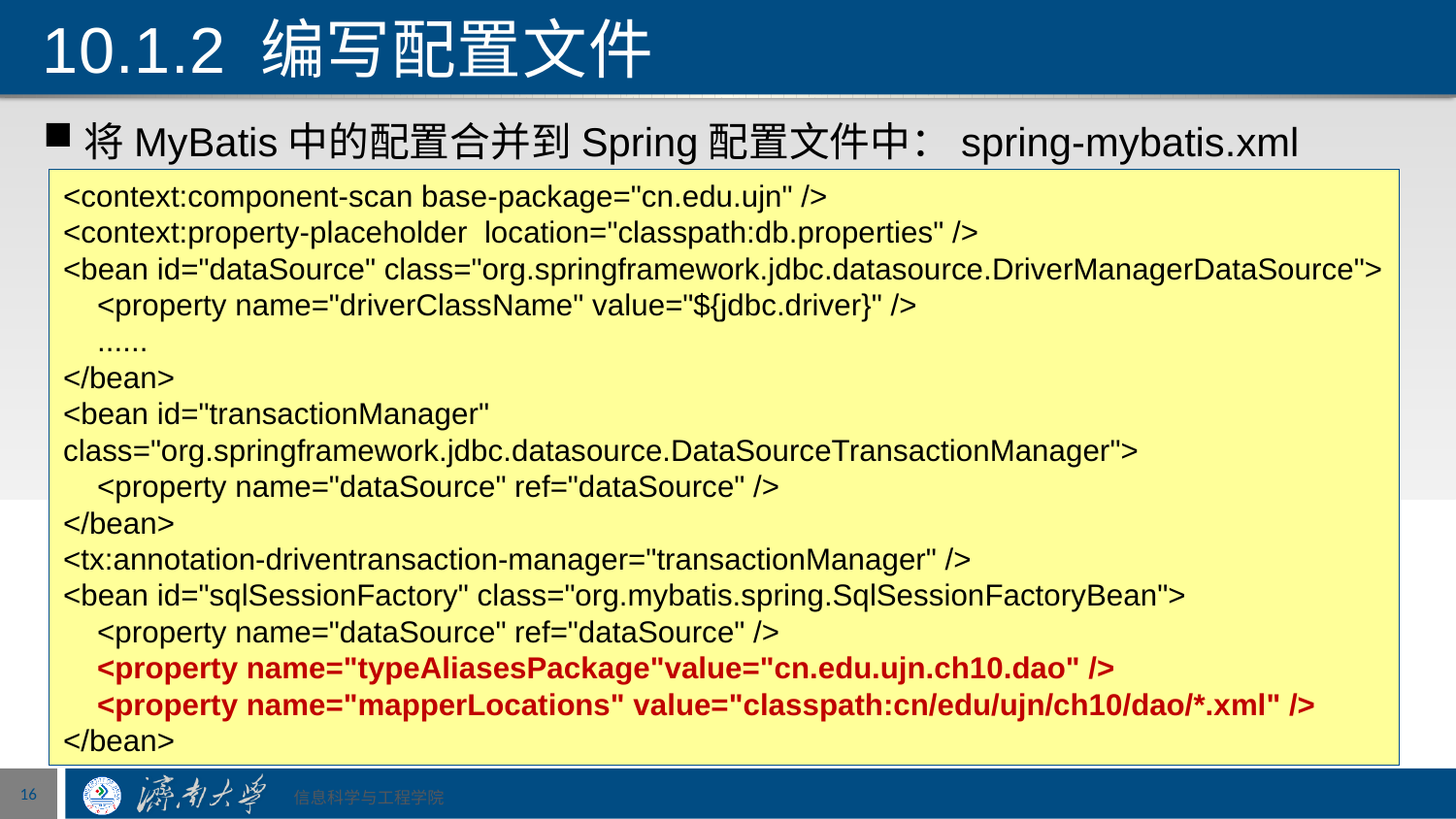

# 10.1.2 编写配置文件
将MyBatis中的配置合并到Spring配置文件中：spring-mybatis.xml
<context:component-scan base-package="cn.edu.ujn" />
<context:property-placeholder  location="classpath:db.properties" />
<bean id="dataSource" class="org.springframework.jdbc.datasource.DriverManagerDataSource">
    <property name="driverClassName" value="${jdbc.driver}" />
    ......
</bean>
<bean id="transactionManager" class="org.springframework.jdbc.datasource.DataSourceTransactionManager">
    <property name="dataSource" ref="dataSource" />
</bean>
<tx:annotation-driventransaction-manager="transactionManager" />
<bean id="sqlSessionFactory" class="org.mybatis.spring.SqlSessionFactoryBean">
    <property name="dataSource" ref="dataSource" />
    <property name="typeAliasesPackage"value="cn.edu.ujn.ch10.dao" />
    <property name="mapperLocations" value="classpath:cn/edu/ujn/ch10/dao/*.xml" />
</bean>